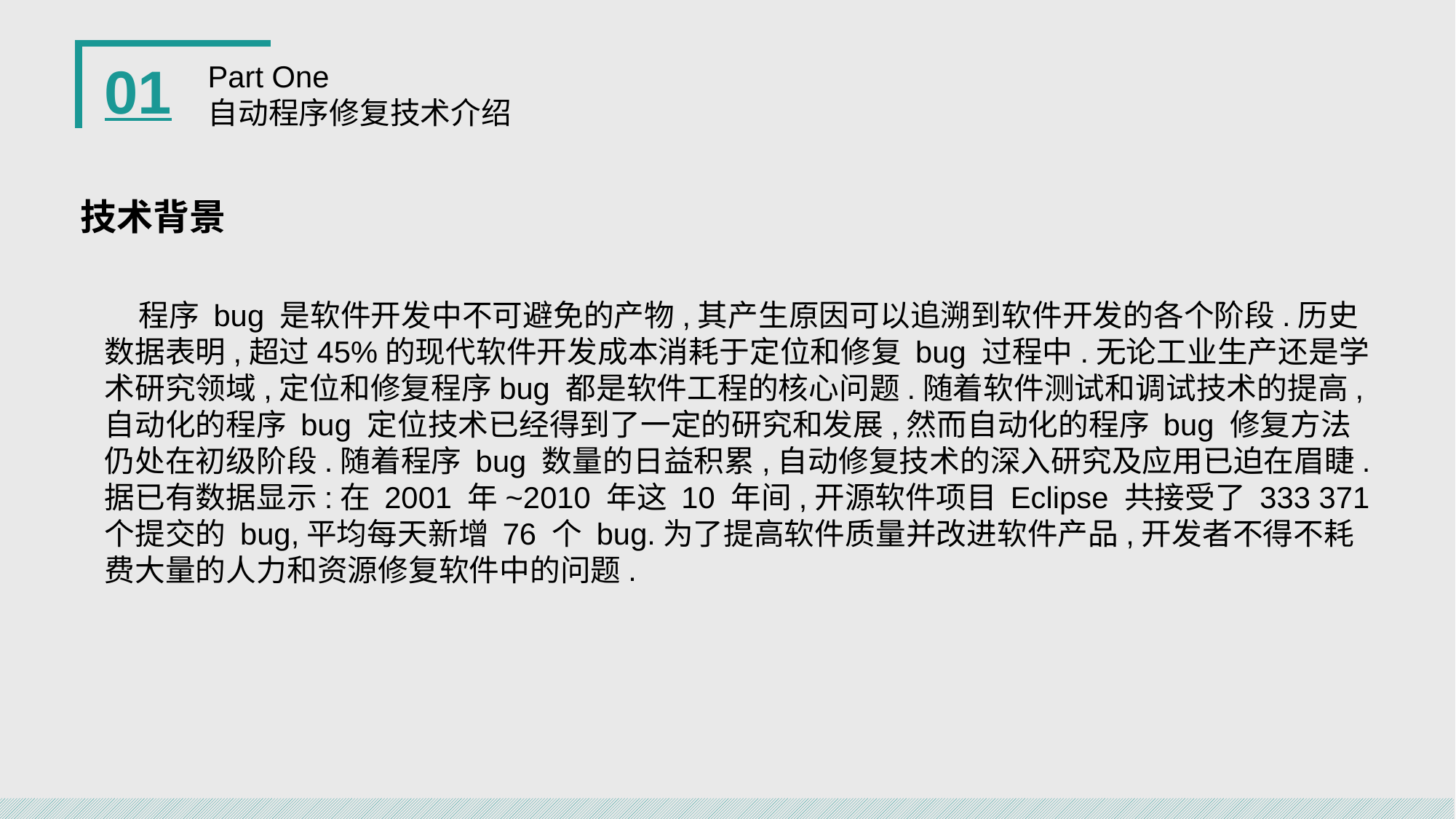

01
Part One
自动程序修复技术介绍
技术背景
    程序 bug 是软件开发中不可避免的产物,其产生原因可以追溯到软件开发的各个阶段.历史数据表明,超过45%的现代软件开发成本消耗于定位和修复 bug 过程中.无论工业生产还是学术研究领域,定位和修复程序bug 都是软件工程的核心问题.随着软件测试和调试技术的提高,自动化的程序 bug 定位技术已经得到了一定的研究和发展,然而自动化的程序 bug 修复方法仍处在初级阶段.随着程序 bug 数量的日益积累,自动修复技术的深入研究及应用已迫在眉睫.据已有数据显示:在 2001 年~2010 年这 10 年间,开源软件项目 Eclipse 共接受了 333 371 个提交的 bug,平均每天新增 76 个 bug.为了提高软件质量并改进软件产品,开发者不得不耗费大量的人力和资源修复软件中的问题.